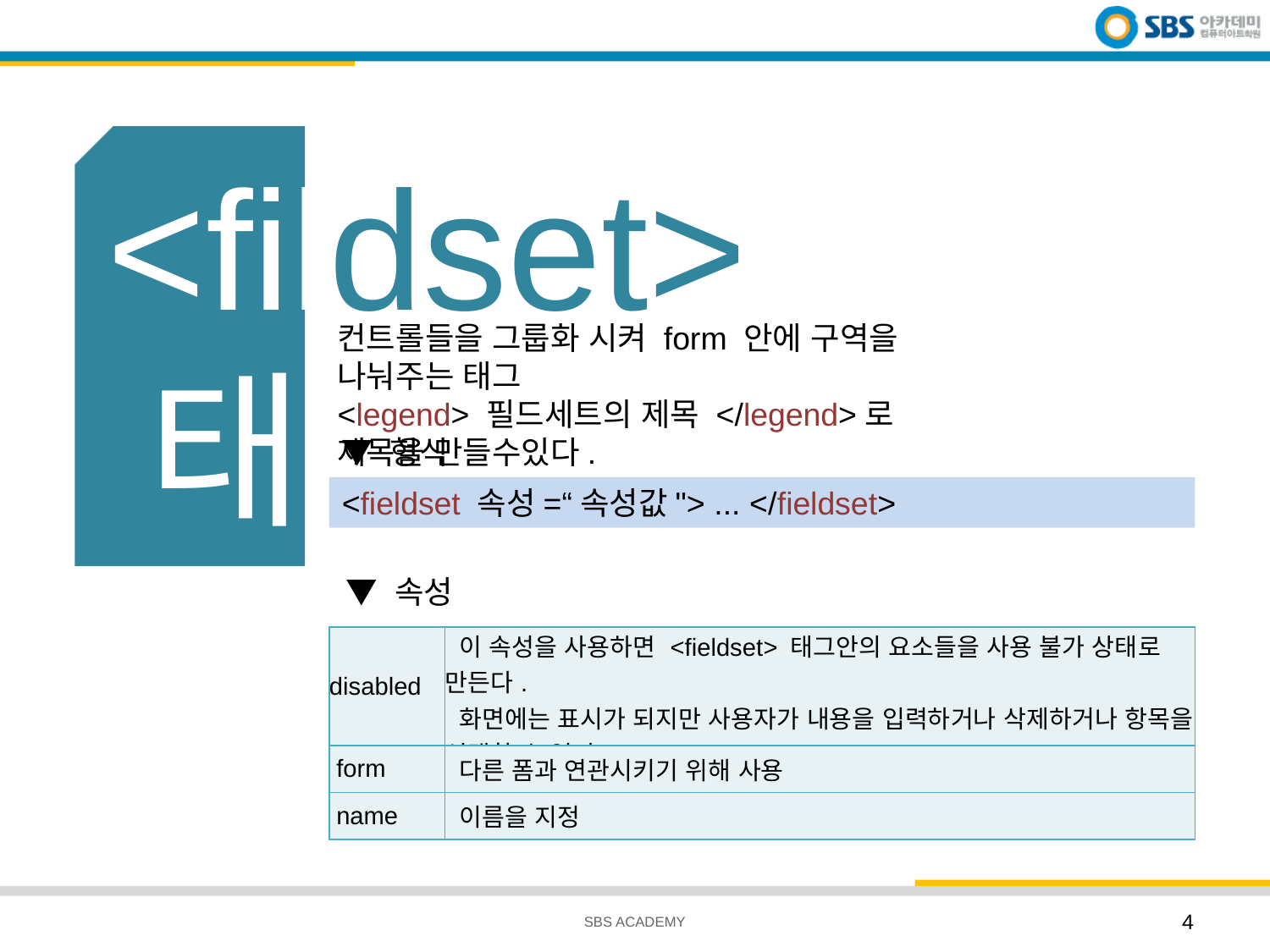

# <fildset> 태그
컨트롤들을 그룹화 시켜 form 안에 구역을 나눠주는 태그
﻿<legend> 필드세트의 제목 </legend>로 제목을 만들수있다.
▼ 형식
<fieldset 속성=“속성값"> ... </fieldset>
▼ 속성
| disabled | 이 속성을 사용하면 <fieldset> 태그안의 요소들을 사용 불가 상태로 만든다.  화면에는 표시가 되지만 사용자가 내용을 입력하거나 삭제하거나 항목을 선택할 수 없다. |
| --- | --- |
| form | 다른 폼과 연관시키기 위해 사용 |
| name | 이름을 지정 |
SBS ACADEMY
4